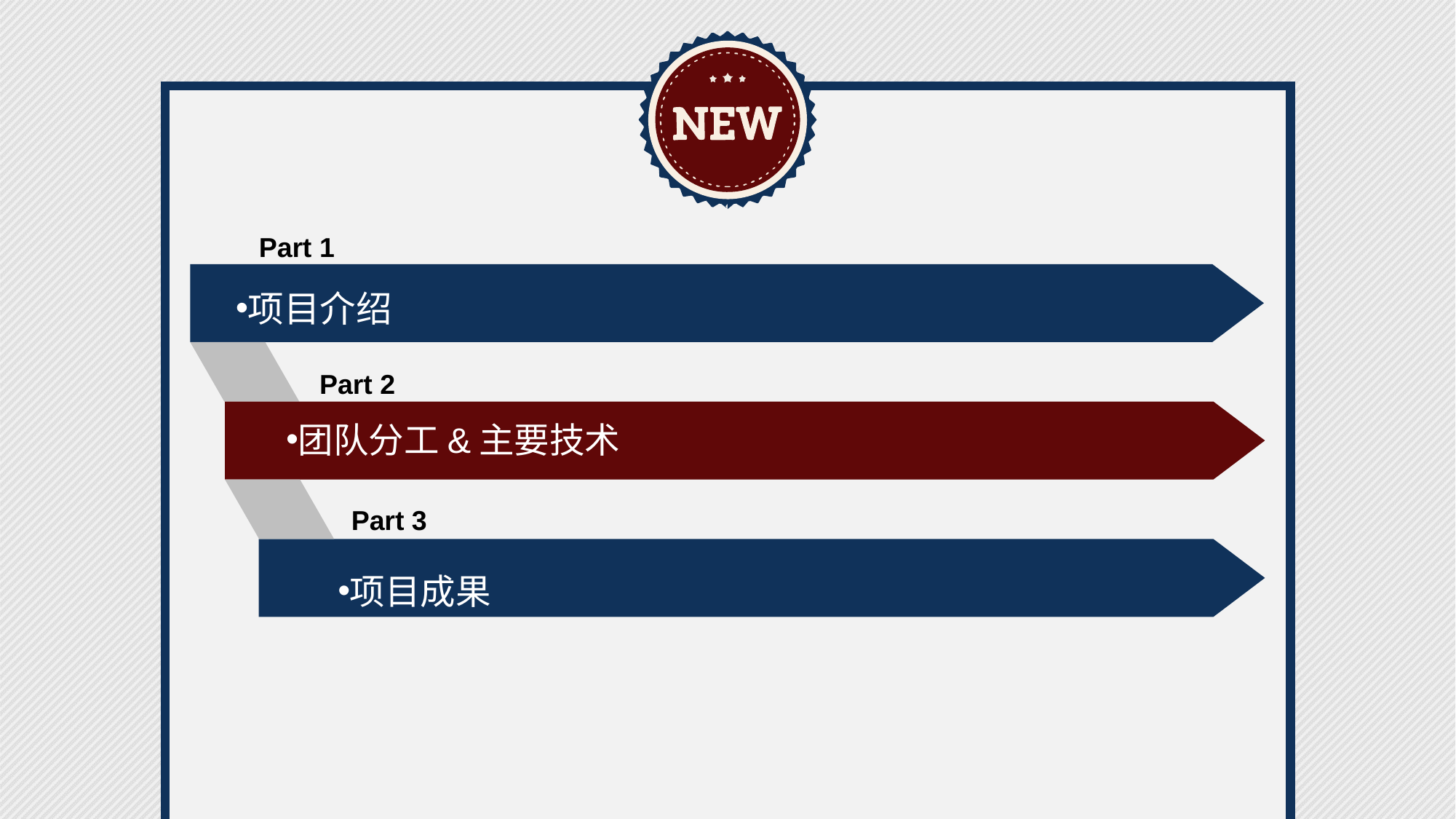

Part 1
项目介绍

Part 2

Part 3

团队分工&主要技术
项目成果